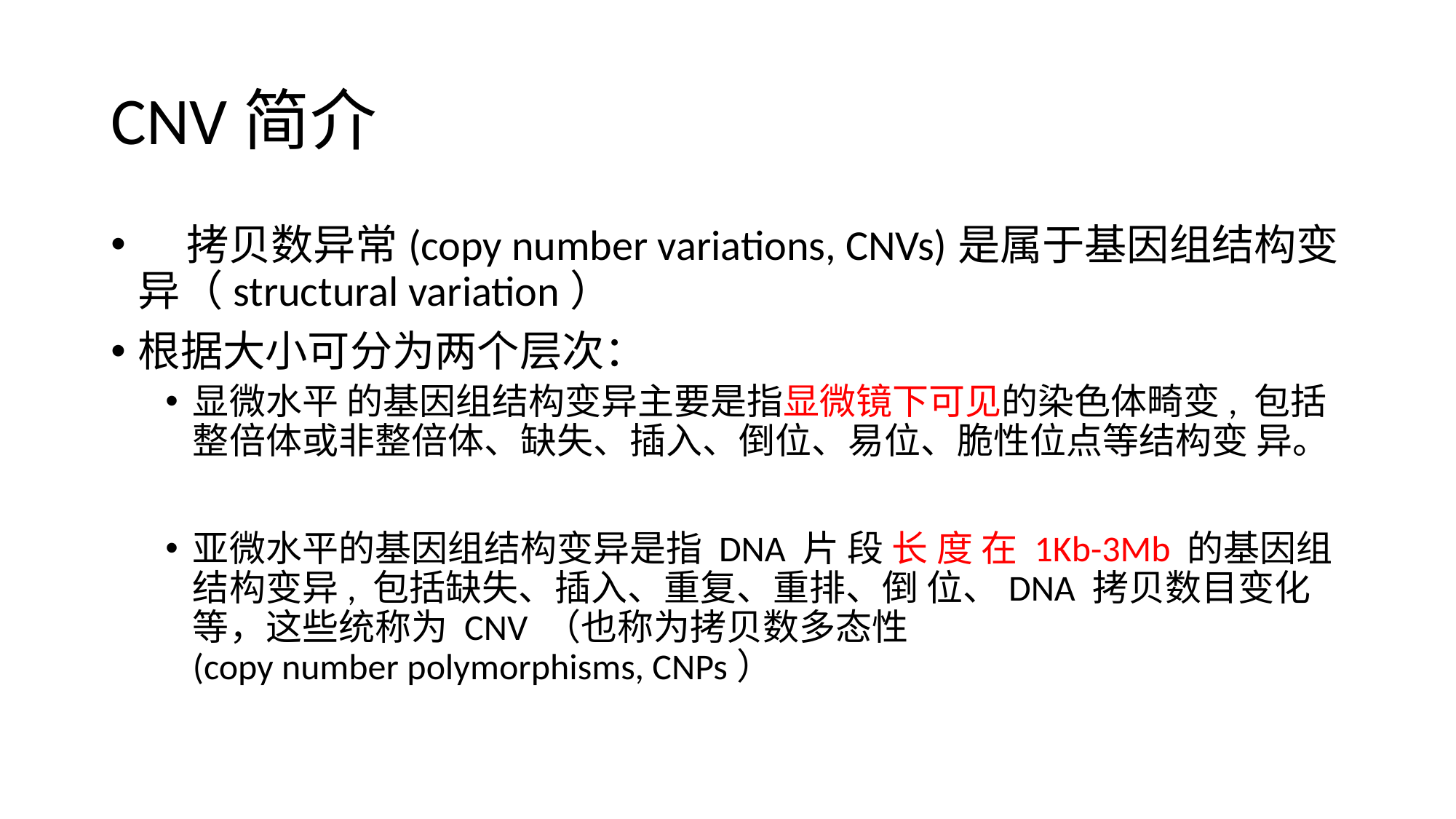

# CNV简介
    拷贝数异常(copy number variations, CNVs)是属于基因组结构变异（structural variation）
根据大小可分为两个层次：
显微水平 的基因组结构变异主要是指显微镜下可见的染色体畸变, 包括 整倍体或非整倍体、缺失、插入、倒位、易位、脆性位点等结构变 异。

亚微水平的基因组结构变异是指 DNA 片 段 长 度 在 1Kb-3Mb 的基因组结构变异, 包括缺失、插入、重复、重排、倒 位、DNA 拷贝数目变化等，这些统称为 CNV （也称为拷贝数多态性(copy number polymorphisms, CNPs）